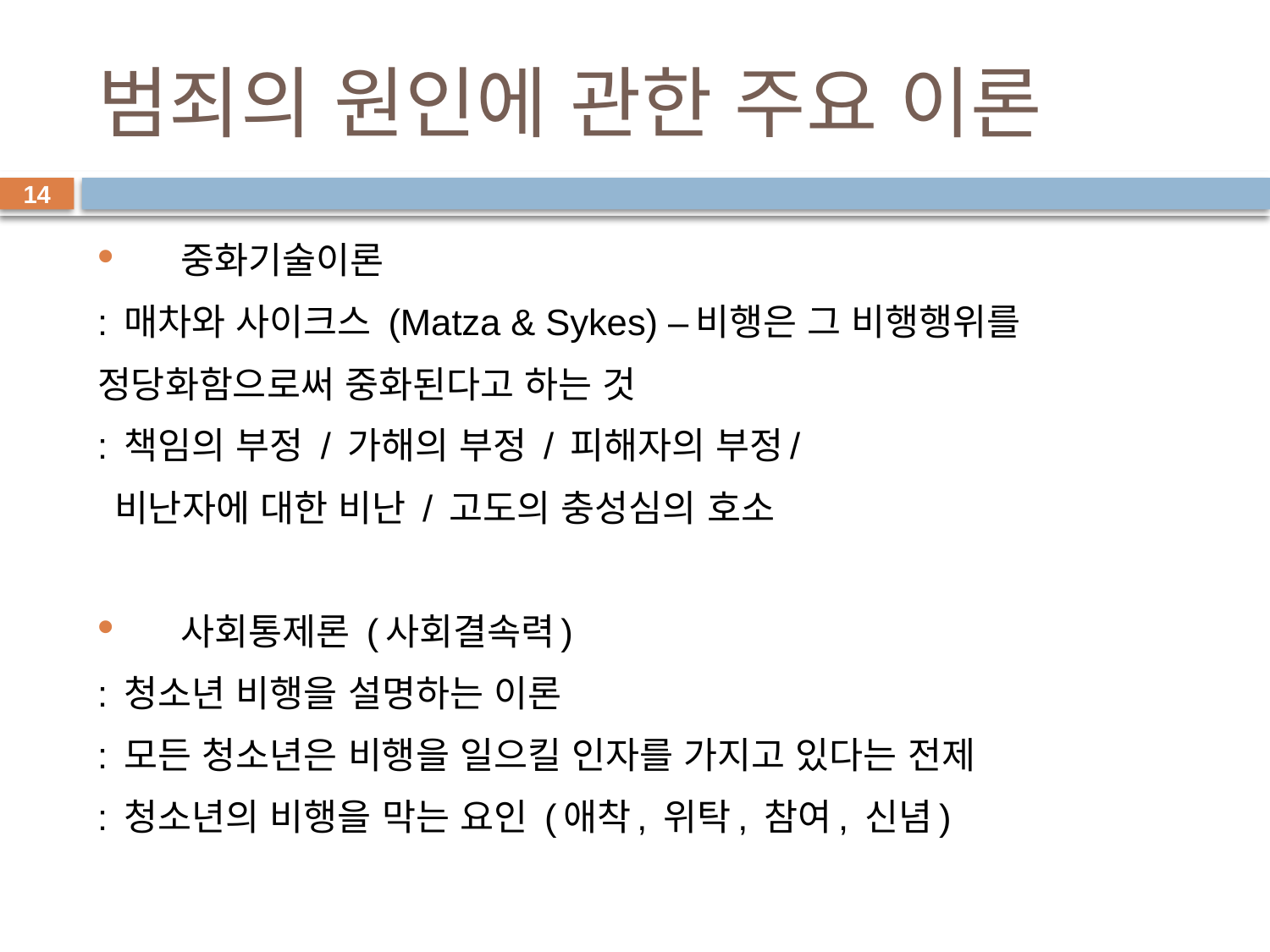

# 범죄의 원인에 관한 주요 이론
14
 중화기술이론
: 매차와 사이크스 (Matza & Sykes) –비행은 그 비행행위를
정당화함으로써 중화된다고 하는 것
: 책임의 부정 / 가해의 부정 / 피해자의 부정/
 비난자에 대한 비난 / 고도의 충성심의 호소

 사회통제론 (사회결속력)
: 청소년 비행을 설명하는 이론
: 모든 청소년은 비행을 일으킬 인자를 가지고 있다는 전제
: 청소년의 비행을 막는 요인 (애착, 위탁, 참여, 신념)